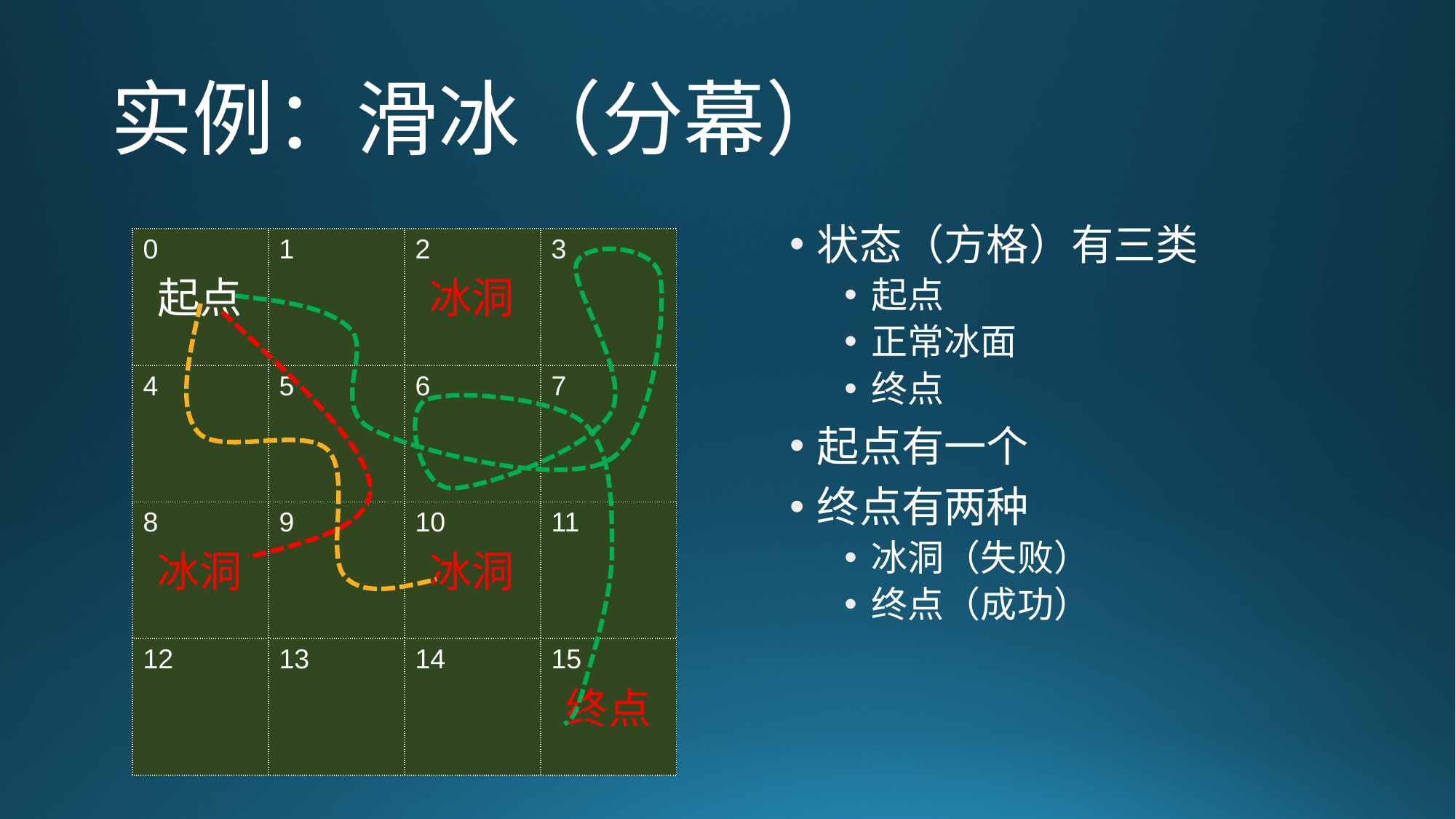

# 实例：滑冰（分幕）
状态（方格）有三类
起点
正常冰面
终点
起点有一个
终点有两种
冰洞（失败）
终点（成功）
| 0 起点 | 1 | 2 冰洞 | 3 |
| --- | --- | --- | --- |
| 4 | 5 | 6 | 7 |
| 8 冰洞 | 9 | 10 冰洞 | 11 |
| 12 | 13 | 14 | 15 终点 |